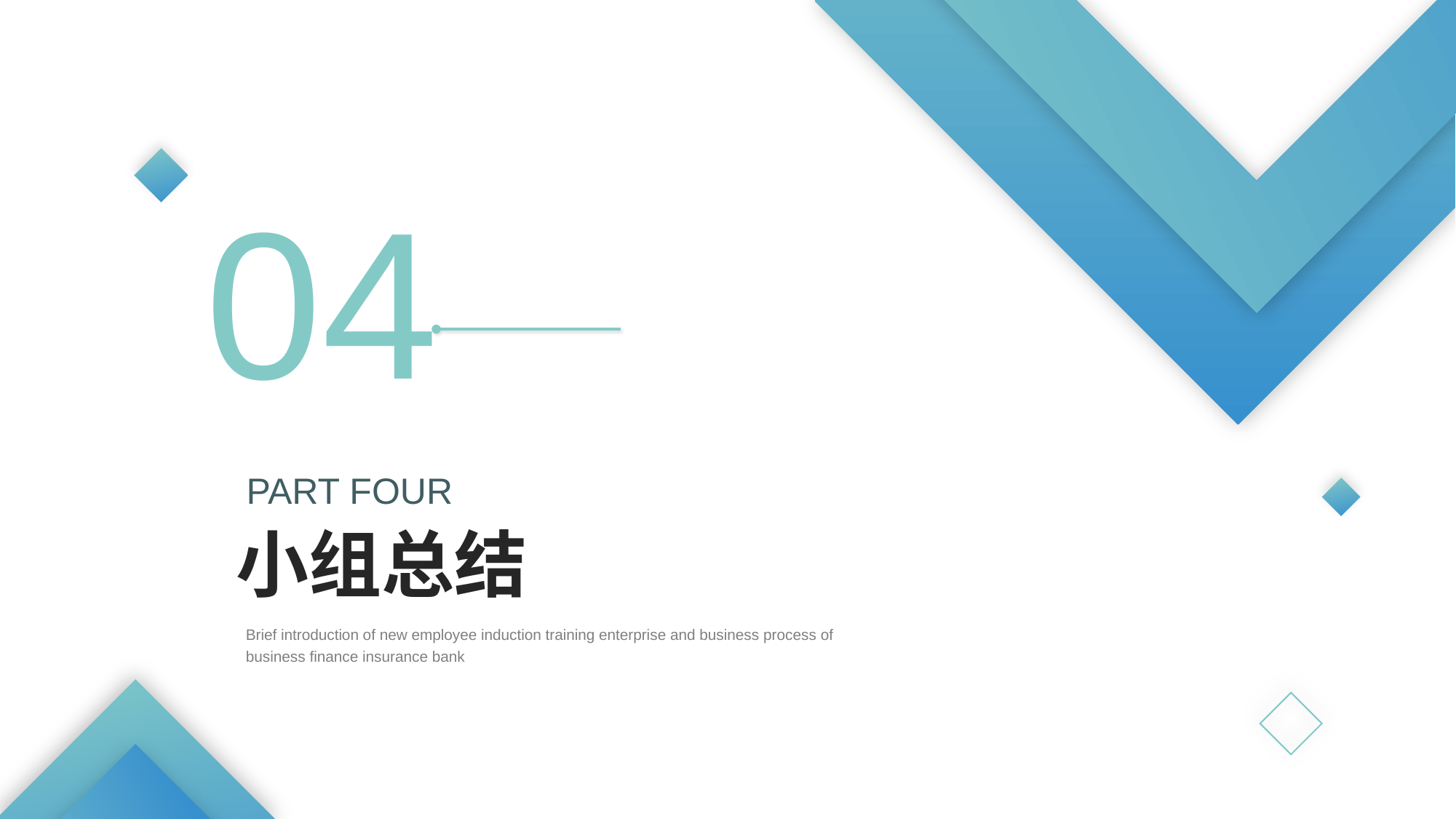

04
PART FOUR
小组总结
Brief introduction of new employee induction training enterprise and business process of business finance insurance bank